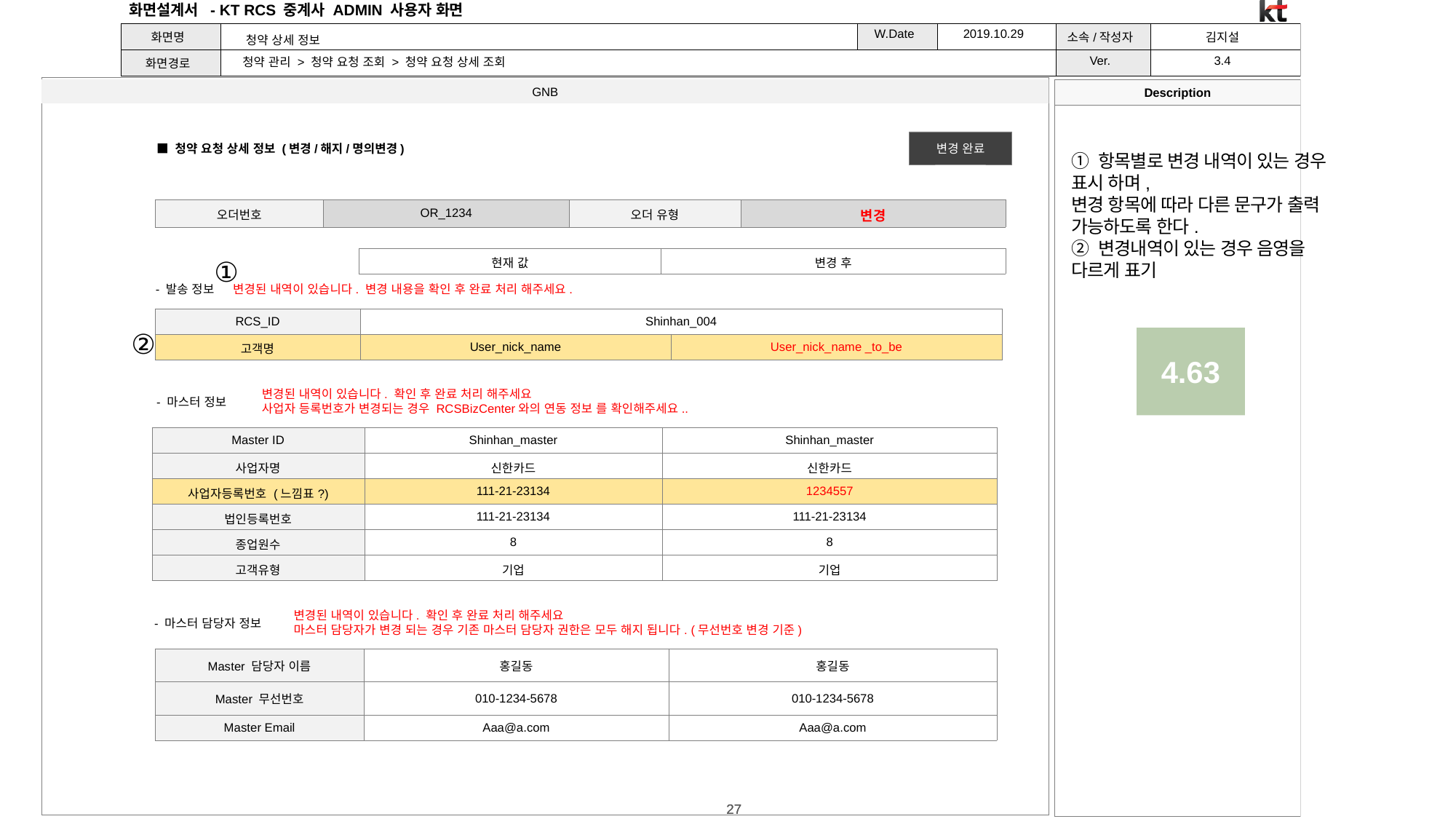

청약 상세 정보
청약 관리 > 청약 요청 조회 > 청약 요청 상세 조회
변경 완료
■ 청약 요청 상세 정보 (변경/해지/명의변경)
① 항목별로 변경 내역이 있는 경우
표시 하며,
변경 항목에 따라 다른 문구가 출력 가능하도록 한다.
② 변경내역이 있는 경우 음영을 다르게 표기

| 오더번호 | OR\_1234 | 오더 유형 | 변경 |
| --- | --- | --- | --- |
| 현재 값 | 변경 후 |
| --- | --- |
①
변경된 내역이 있습니다. 변경 내용을 확인 후 완료 처리 해주세요.
- 발송 정보
| RCS\_ID | Shinhan\_004 |  |
| --- | --- | --- |
| 고객명 | User\_nick\_name | User\_nick\_name \_to\_be |
②
4.63
변경된 내역이 있습니다. 확인 후 완료 처리 해주세요
사업자 등록번호가 변경되는 경우 RCSBizCenter와의 연동 정보 를 확인해주세요..
- 마스터 정보
| Master ID | Shinhan\_master | Shinhan\_master |
| --- | --- | --- |
| 사업자명 | 신한카드 | 신한카드 |
| 사업자등록번호 (느낌표?) | 111-21-23134 | 1234557 |
| 법인등록번호 | 111-21-23134 | 111-21-23134 |
| 종업원수 | 8 | 8 |
| 고객유형 | 기업 | 기업 |
변경된 내역이 있습니다. 확인 후 완료 처리 해주세요
마스터 담당자가 변경 되는 경우 기존 마스터 담당자 권한은 모두 해지 됩니다. (무선번호 변경 기준)
- 마스터 담당자 정보
| Master 담당자 이름 | 홍길동 | 홍길동 |
| --- | --- | --- |
| Master 무선번호 | 010-1234-5678 | 010-1234-5678 |
| Master Email | Aaa@a.com | Aaa@a.com |